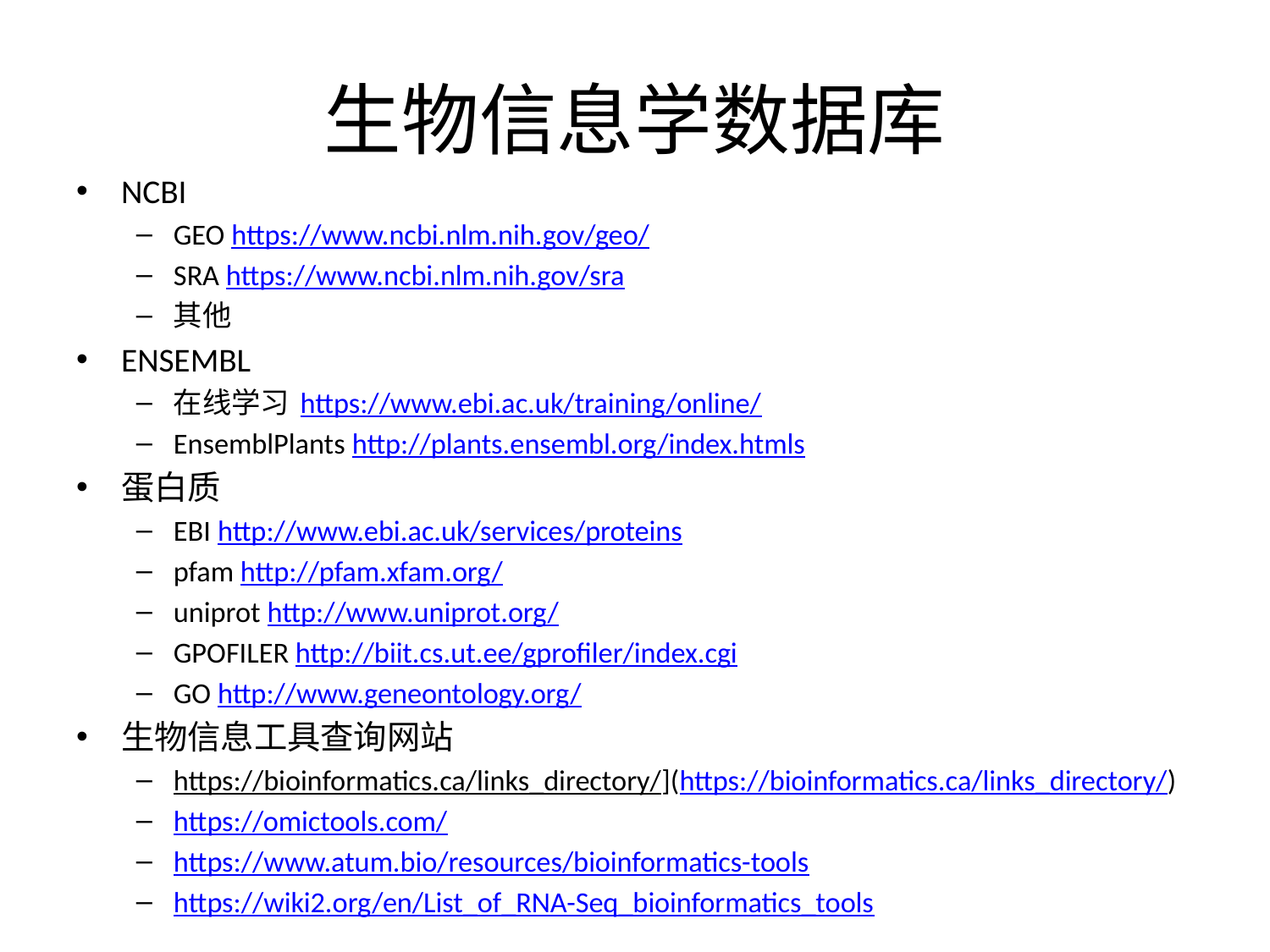

# 生物信息学数据库
NCBI
GEO https://www.ncbi.nlm.nih.gov/geo/
SRA https://www.ncbi.nlm.nih.gov/sra
其他
ENSEMBL
在线学习 https://www.ebi.ac.uk/training/online/
EnsemblPlants http://plants.ensembl.org/index.htmls
蛋白质
EBI http://www.ebi.ac.uk/services/proteins
pfam http://pfam.xfam.org/
uniprot http://www.uniprot.org/
GPOFILER http://biit.cs.ut.ee/gprofiler/index.cgi
GO http://www.geneontology.org/
生物信息工具查询网站
https://bioinformatics.ca/links_directory/](https://bioinformatics.ca/links_directory/)
https://omictools.com/
https://www.atum.bio/resources/bioinformatics-tools
https://wiki2.org/en/List_of_RNA-Seq_bioinformatics_tools